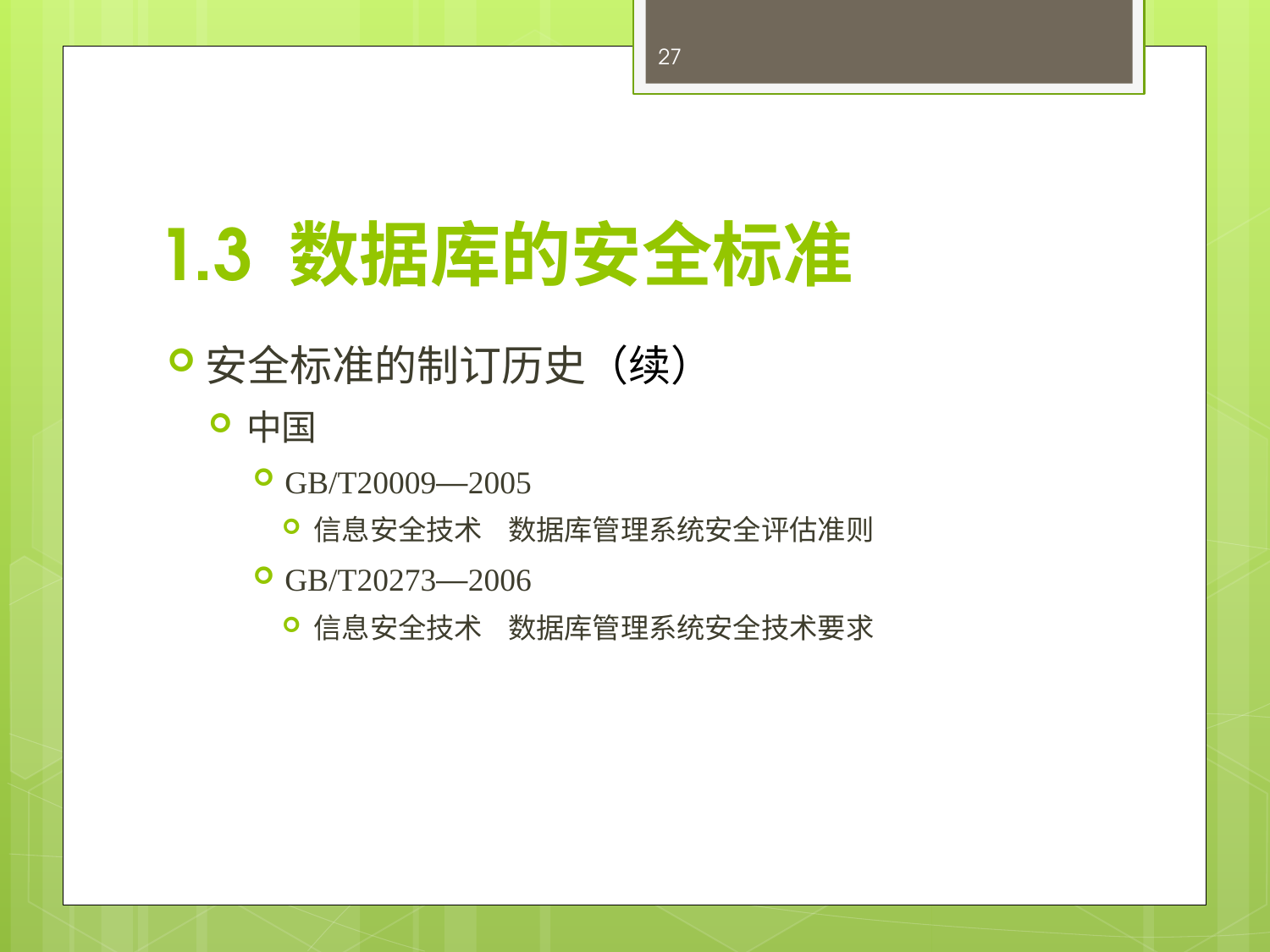

27
# 1.3 数据库的安全标准
安全标准的制订历史（续）
中国
GB/T20009—2005
信息安全技术    数据库管理系统安全评估准则
GB/T20273—2006
信息安全技术    数据库管理系统安全技术要求